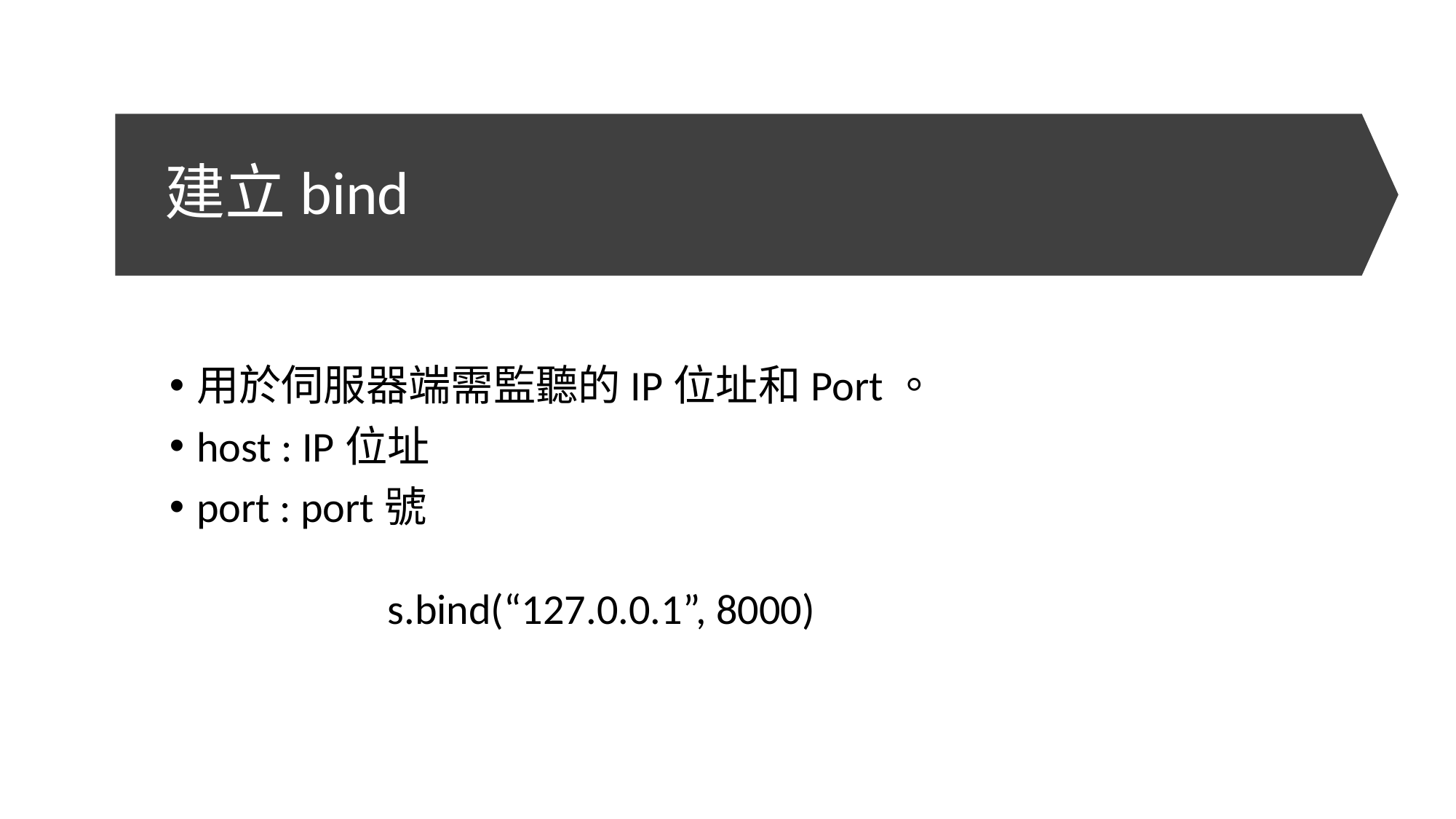

# 建立bind
用於伺服器端需監聽的IP位址和Port。
host : IP位址
port : port號

s.bind(“127.0.0.1”, 8000)